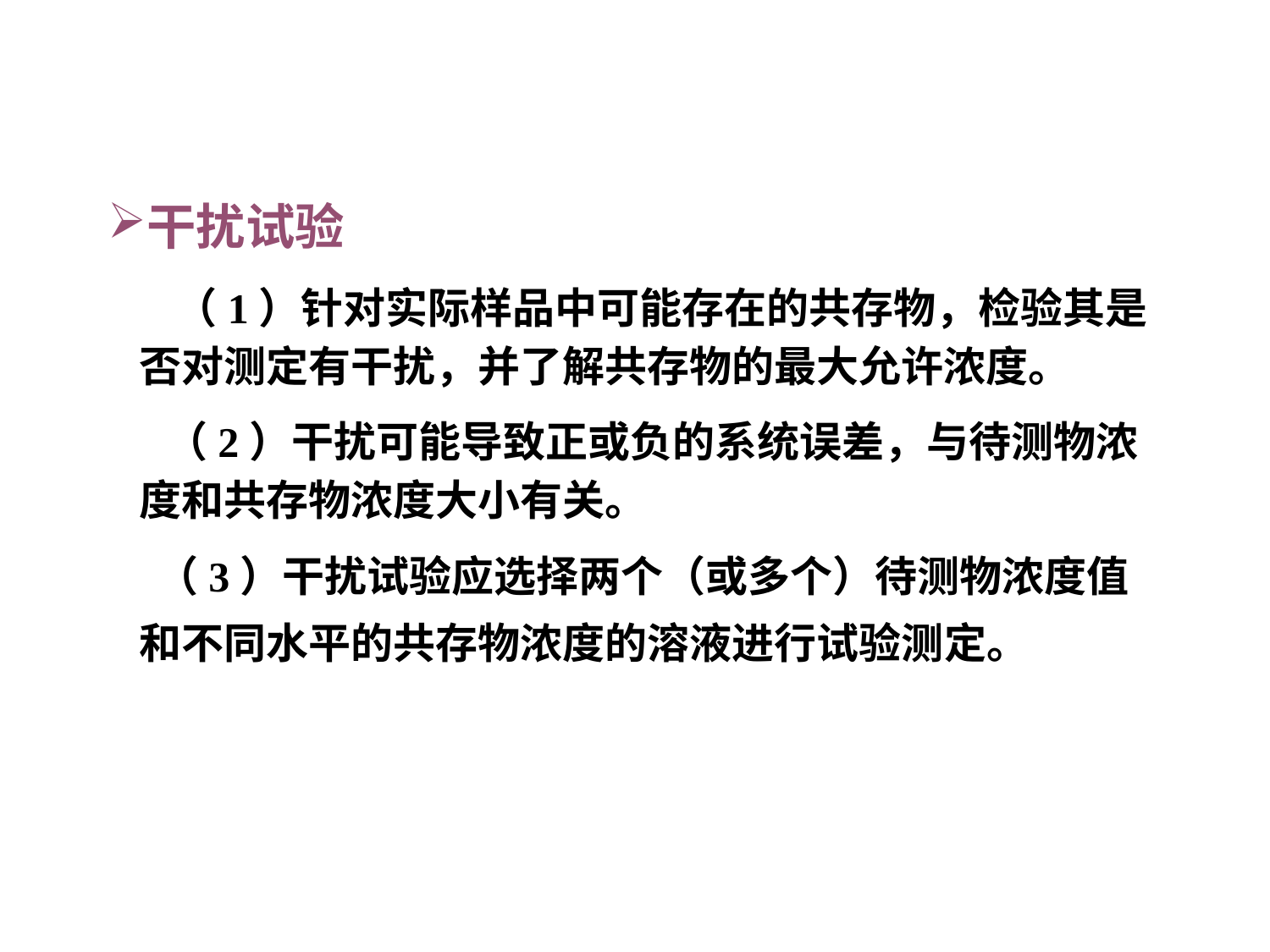

干扰试验
      （1）针对实际样品中可能存在的共存物，检验其是否对测定有干扰，并了解共存物的最大允许浓度。
     （2）干扰可能导致正或负的系统误差，与待测物浓度和共存物浓度大小有关。
    （3）干扰试验应选择两个（或多个）待测物浓度值和不同水平的共存物浓度的溶液进行试验测定。